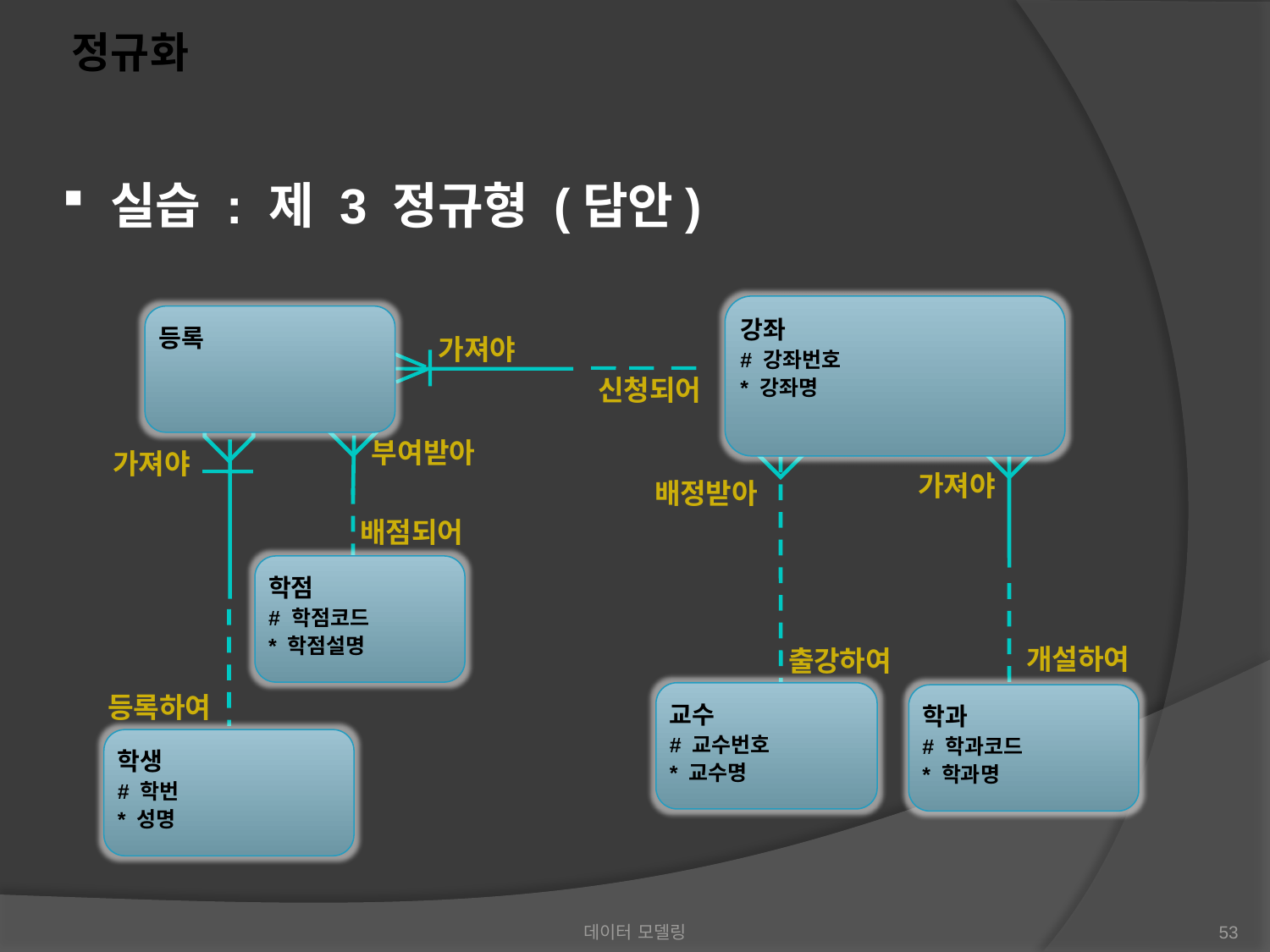

정규화
 실습 : 제 3 정규형 (답안)

강좌
# 강좌번호
* 강좌명
등록
가져야

신청되어

부여받아
가져야
가져야
배정받아
배점되어
학점
# 학점코드
* 학점설명
개설하여
출강하여
교수
# 교수번호
* 교수명
학과
# 학과코드
* 학과명
등록하여
학생
# 학번
* 성명
데이터 모델링
53